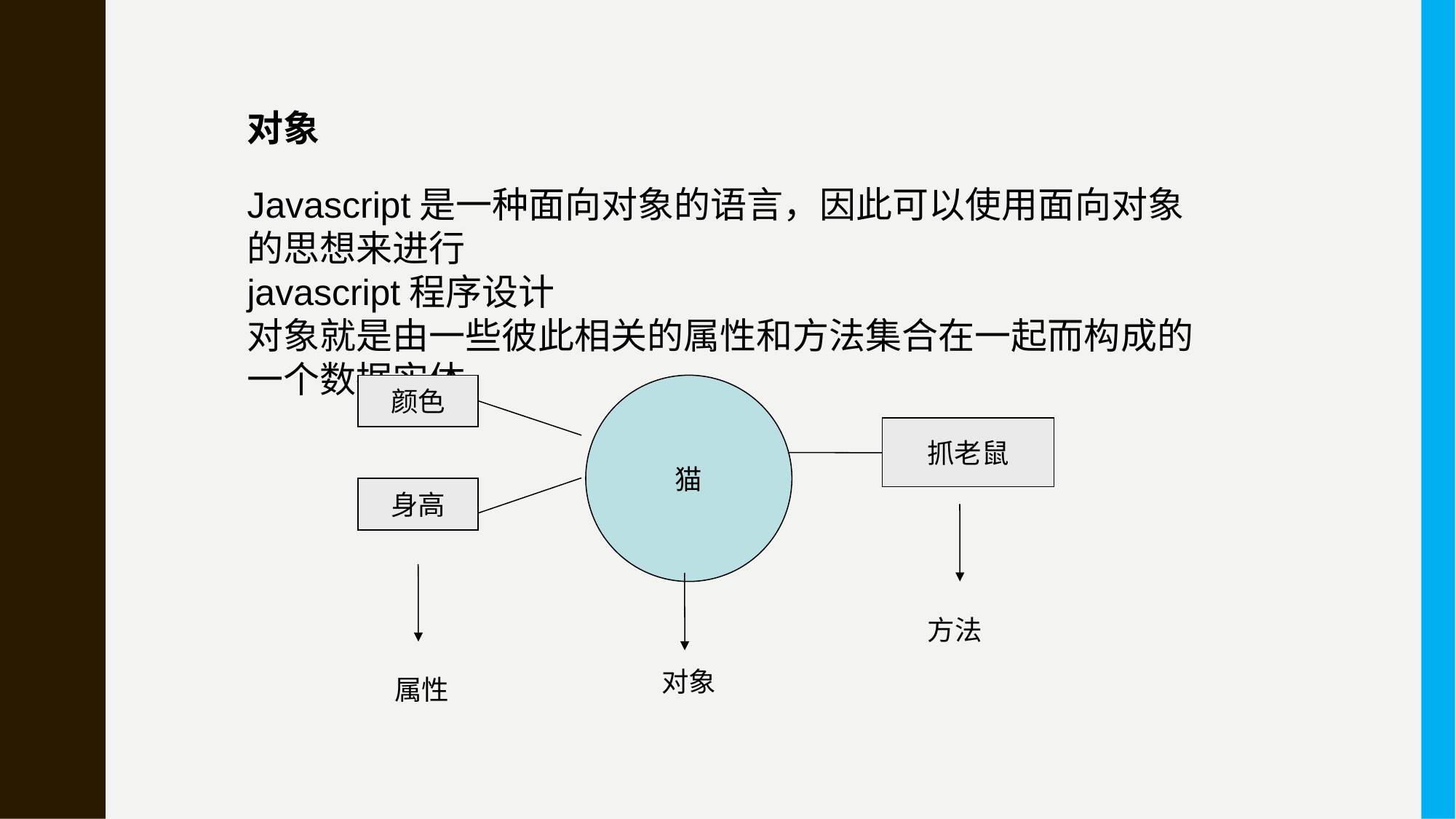

对象

Javascript是一种面向对象的语言，因此可以使用面向对象的思想来进行
javascript程序设计
对象就是由一些彼此相关的属性和方法集合在一起而构成的一个数据实体。

颜色
猫

抓老鼠

身高

方法
对象
属性